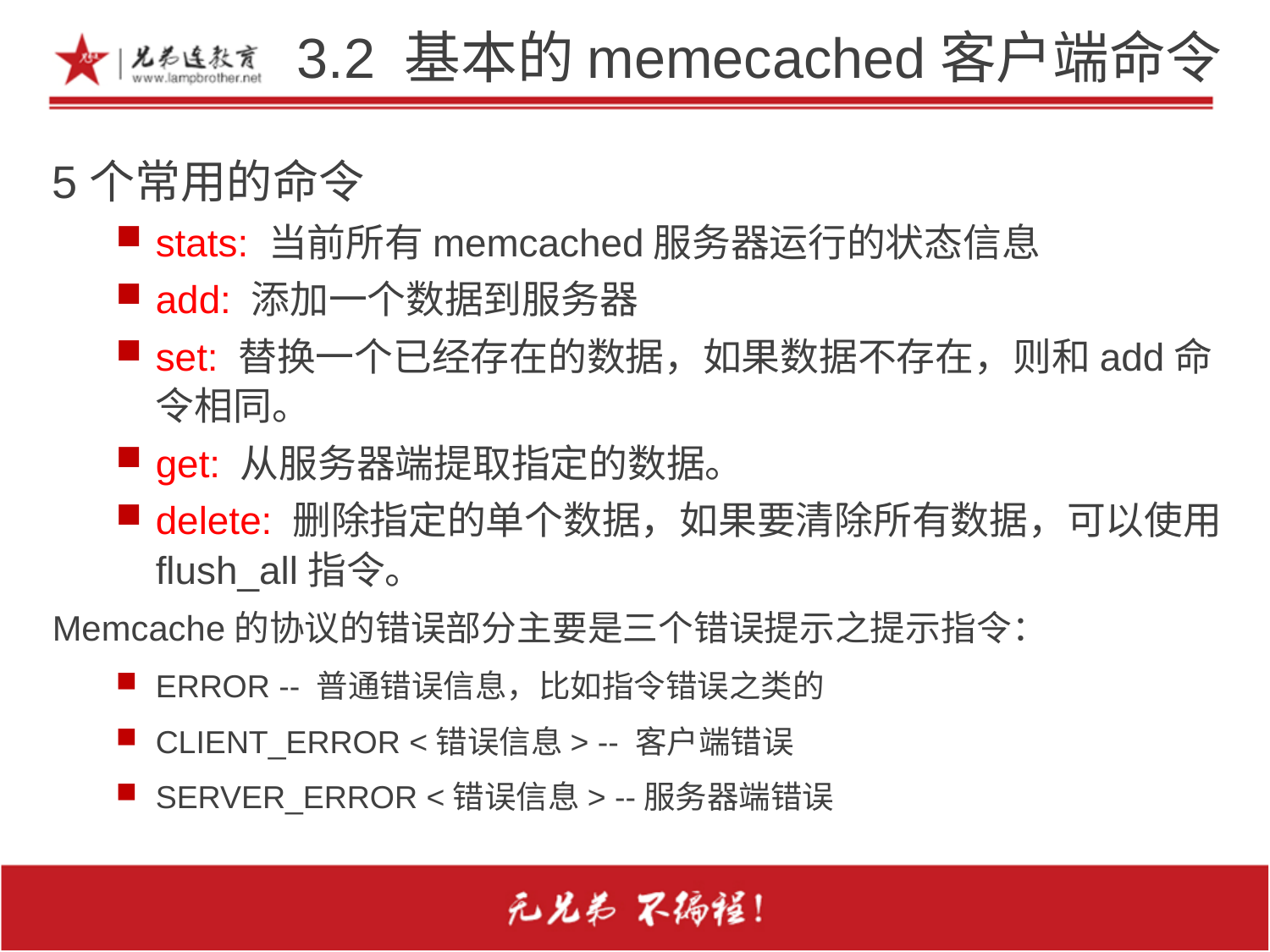

# 3.2 基本的memecached客户端命令
5个常用的命令
stats: 当前所有memcached服务器运行的状态信息
add: 添加一个数据到服务器
set: 替换一个已经存在的数据，如果数据不存在，则和add命令相同。
get: 从服务器端提取指定的数据。
delete: 删除指定的单个数据，如果要清除所有数据，可以使用flush_all指令。
Memcache的协议的错误部分主要是三个错误提示之提示指令：
ERROR -- 普通错误信息，比如指令错误之类的
CLIENT_ERROR <错误信息> -- 客户端错误
SERVER_ERROR <错误信息> --服务器端错误